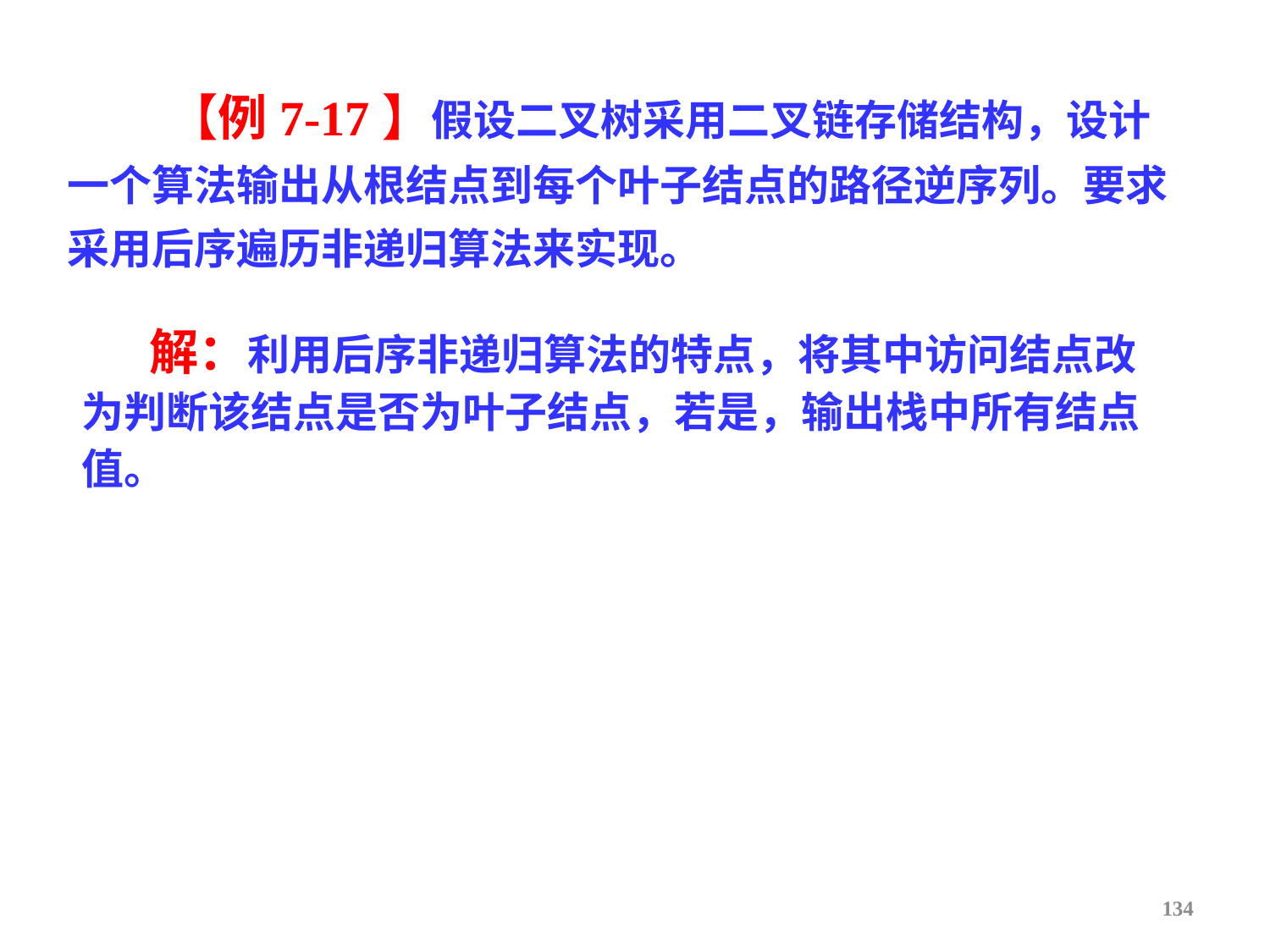

【例7-17】假设二叉树采用二叉链存储结构，设计一个算法输出从根结点到每个叶子结点的路径逆序列。要求采用后序遍历非递归算法来实现。
      解：利用后序非递归算法的特点，将其中访问结点改为判断该结点是否为叶子结点，若是，输出栈中所有结点值。
134